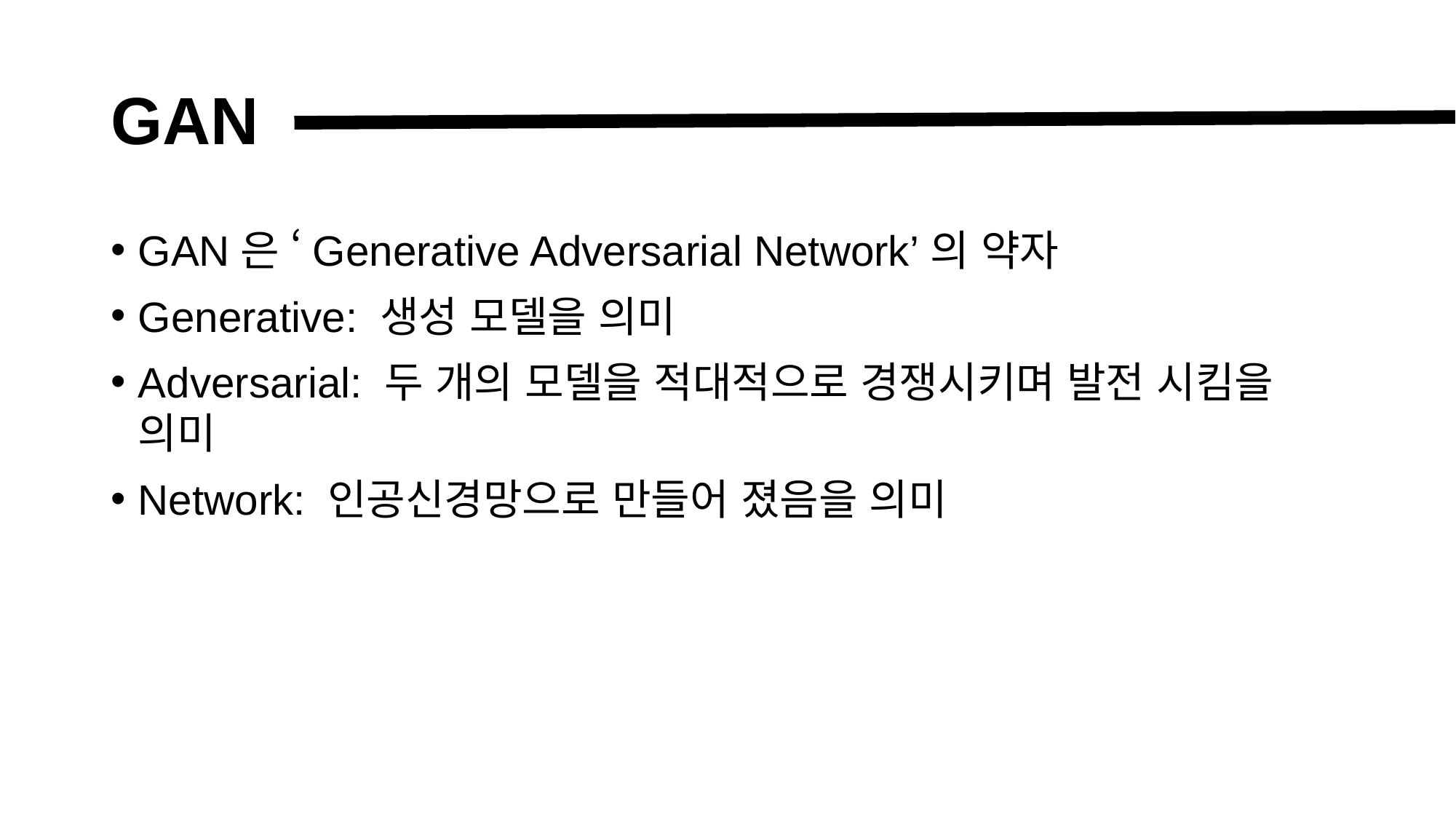

# GAN
GAN은 ‘Generative Adversarial Network’의 약자
Generative: 생성 모델을 의미
Adversarial: 두 개의 모델을 적대적으로 경쟁시키며 발전 시킴을 의미
Network: 인공신경망으로 만들어 졌음을 의미